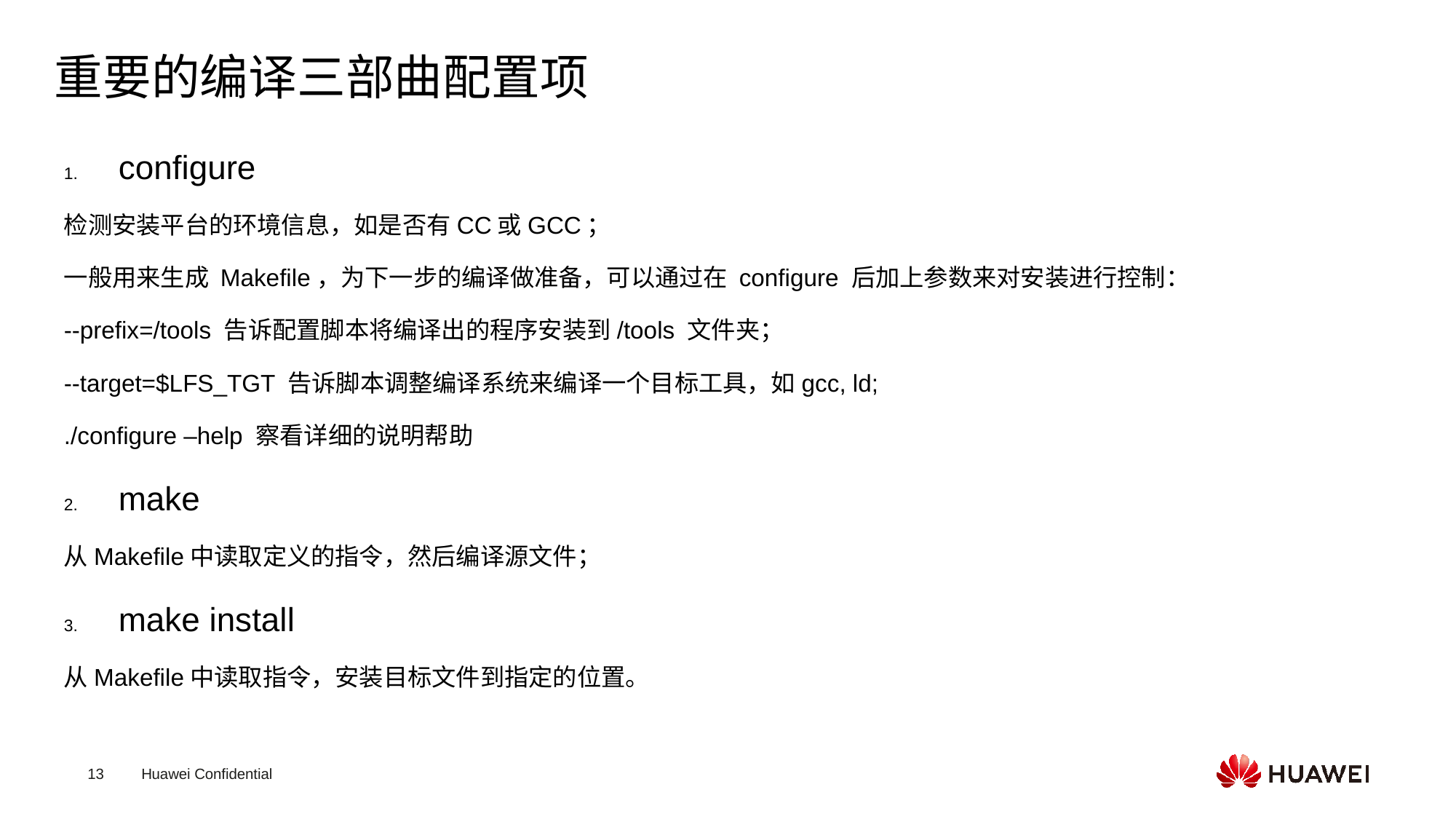

# 重要的编译三部曲配置项
configure
检测安装平台的环境信息，如是否有CC或GCC；
一般用来生成 Makefile，为下一步的编译做准备，可以通过在 configure 后加上参数来对安装进行控制：
--prefix=/tools 告诉配置脚本将编译出的程序安装到/tools 文件夹；
--target=$LFS_TGT 告诉脚本调整编译系统来编译一个目标工具，如gcc, ld;
./configure –help 察看详细的说明帮助
make
从Makefile中读取定义的指令，然后编译源文件；
make install
从Makefile中读取指令，安装目标文件到指定的位置。